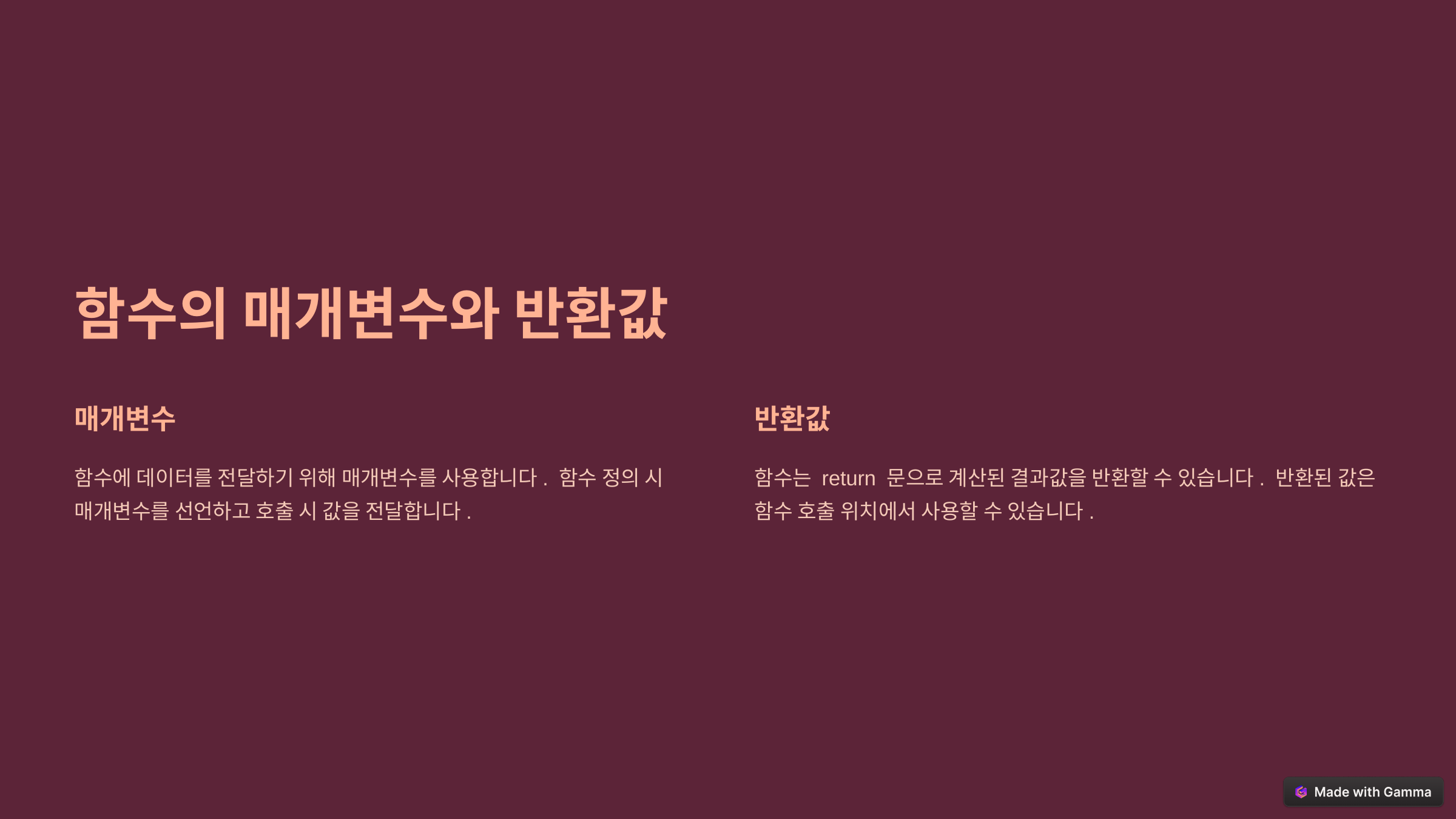

함수의 매개변수와 반환값
매개변수
반환값
함수에 데이터를 전달하기 위해 매개변수를 사용합니다. 함수 정의 시 매개변수를 선언하고 호출 시 값을 전달합니다.
함수는 return 문으로 계산된 결과값을 반환할 수 있습니다. 반환된 값은 함수 호출 위치에서 사용할 수 있습니다.